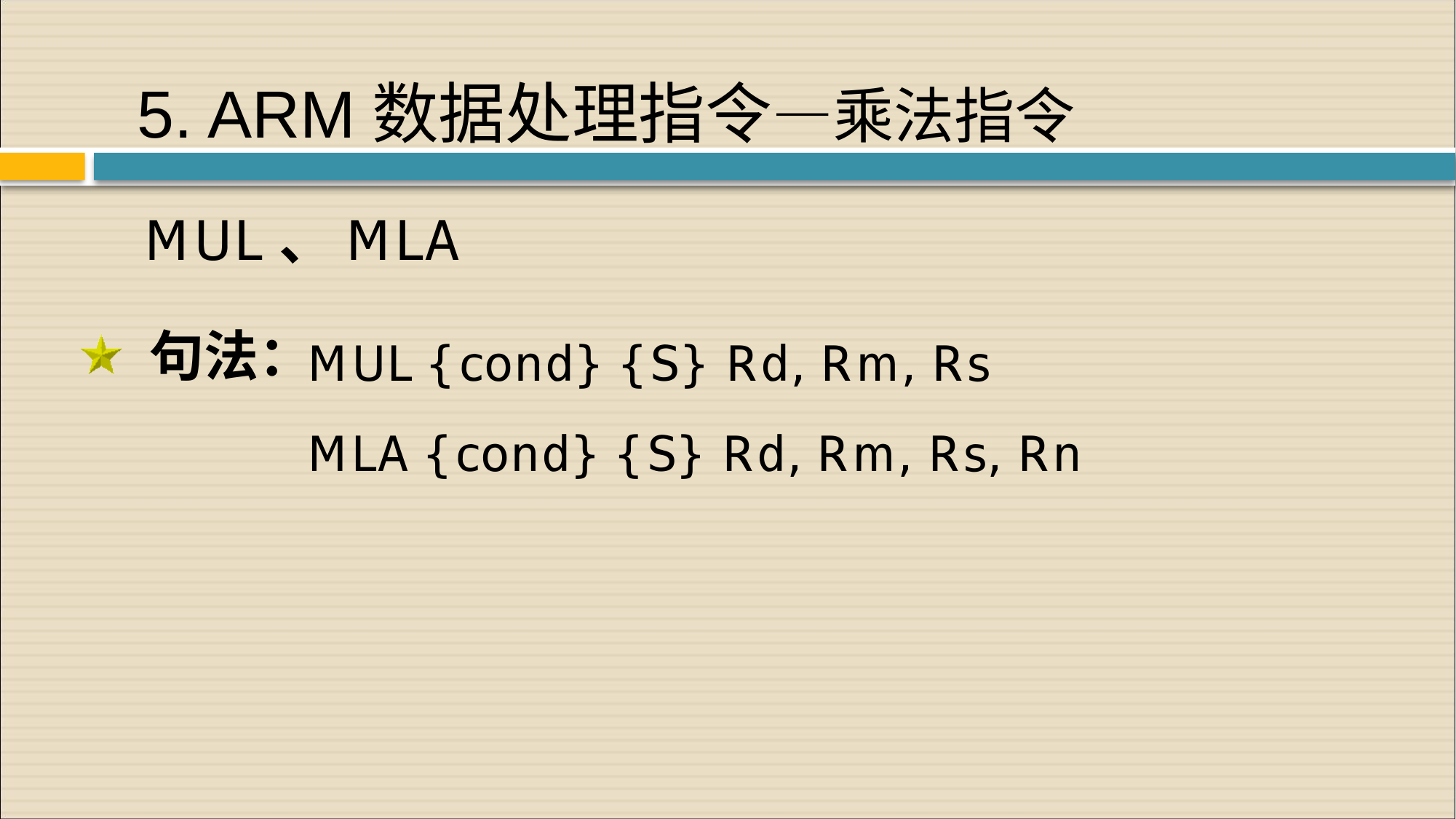

# 5. ARM数据处理指令—乘法指令
MUL、MLA
 句法：
MUL {cond} {S} Rd, Rm, Rs
MLA {cond} {S} Rd, Rm, Rs, Rn